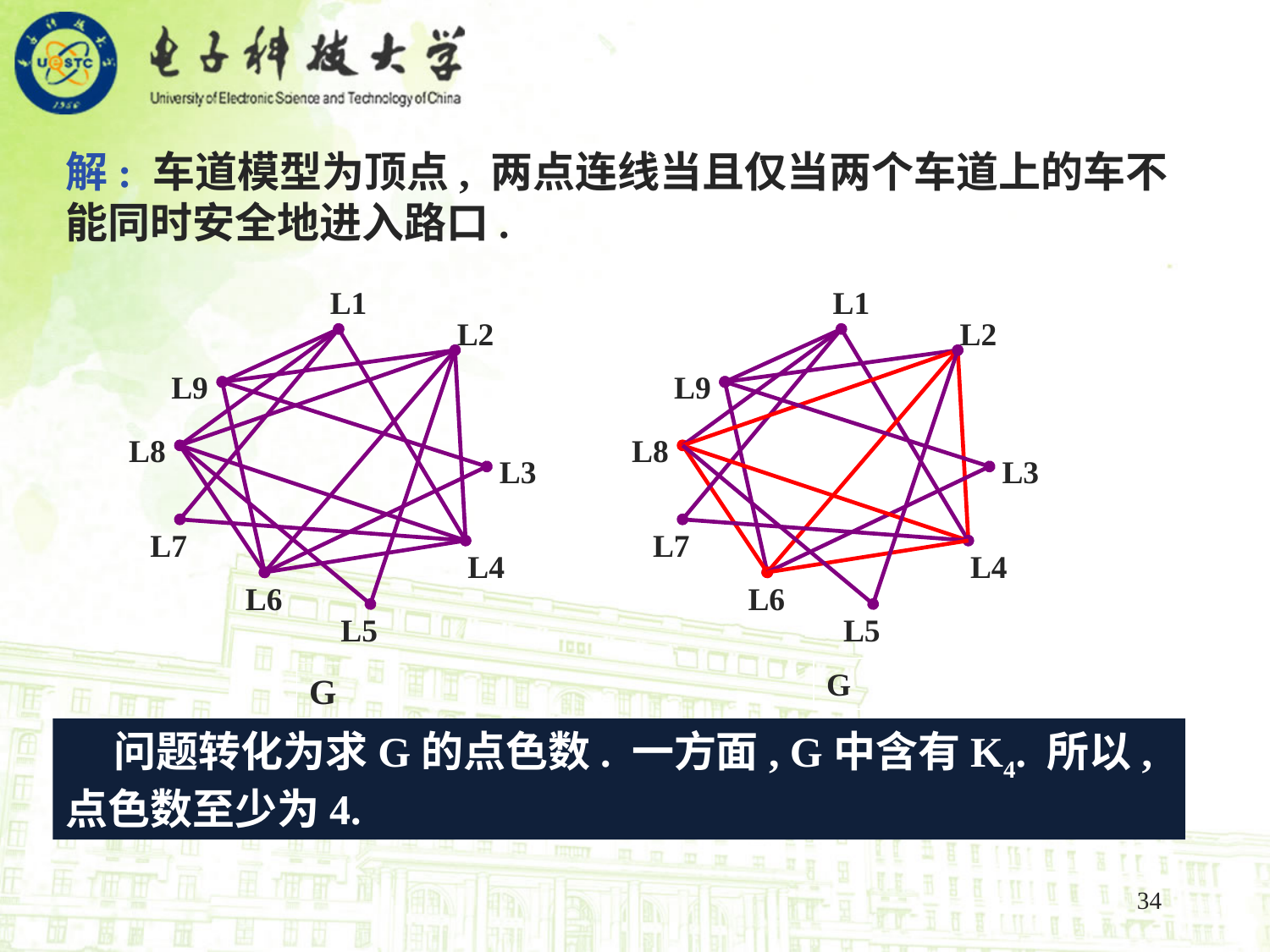

解: 车道模型为顶点, 两点连线当且仅当两个车道上的车不能同时安全地进入路口.
L1
L2

L9

L8

L3

L7

L4
L6
L5
G
L1
L2

L9

L8

L3

L7

L4
L6
L5
G
    问题转化为求G的点色数. 一方面, G中含有K4. 所以, 点色数至少为4.
34